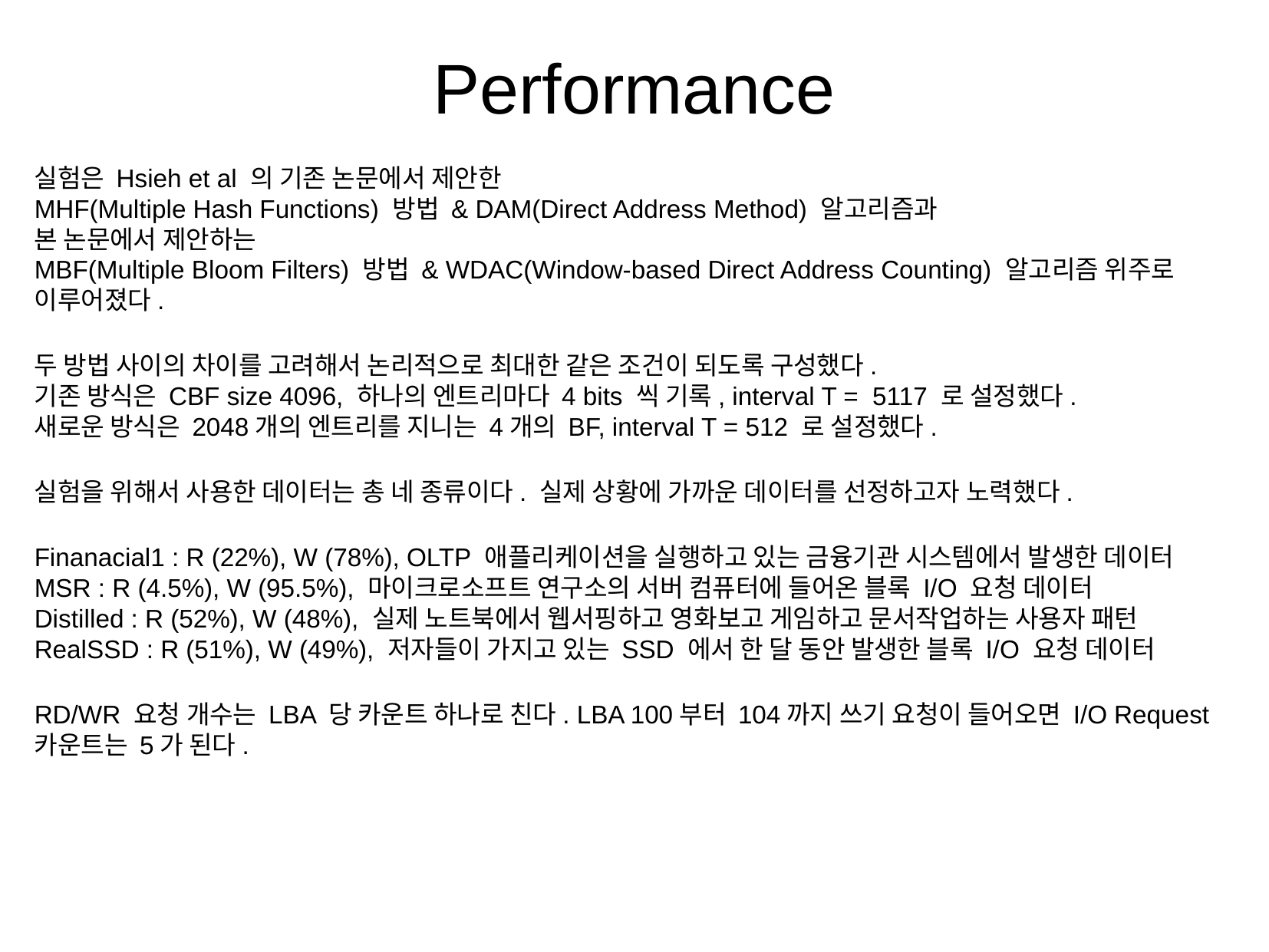

Performance
실험은 Hsieh et al 의 기존 논문에서 제안한
MHF(Multiple Hash Functions) 방법 & DAM(Direct Address Method) 알고리즘과
본 논문에서 제안하는
MBF(Multiple Bloom Filters) 방법 & WDAC(Window-based Direct Address Counting) 알고리즘 위주로 이루어졌다.

두 방법 사이의 차이를 고려해서 논리적으로 최대한 같은 조건이 되도록 구성했다.
기존 방식은 CBF size 4096, 하나의 엔트리마다 4 bits 씩 기록, interval T =  5117 로 설정했다.
새로운 방식은 2048개의 엔트리를 지니는 4개의 BF, interval T = 512 로 설정했다.

실험을 위해서 사용한 데이터는 총 네 종류이다. 실제 상황에 가까운 데이터를 선정하고자 노력했다.

Finanacial1 : R (22%), W (78%), OLTP 애플리케이션을 실행하고 있는 금융기관 시스템에서 발생한 데이터
MSR : R (4.5%), W (95.5%), 마이크로소프트 연구소의 서버 컴퓨터에 들어온 블록 I/O 요청 데이터
Distilled : R (52%), W (48%), 실제 노트북에서 웹서핑하고 영화보고 게임하고 문서작업하는 사용자 패턴
RealSSD : R (51%), W (49%), 저자들이 가지고 있는 SSD 에서 한 달 동안 발생한 블록 I/O 요청 데이터

RD/WR 요청 개수는 LBA 당 카운트 하나로 친다. LBA 100부터 104까지 쓰기 요청이 들어오면 I/O Request 카운트는 5가 된다.